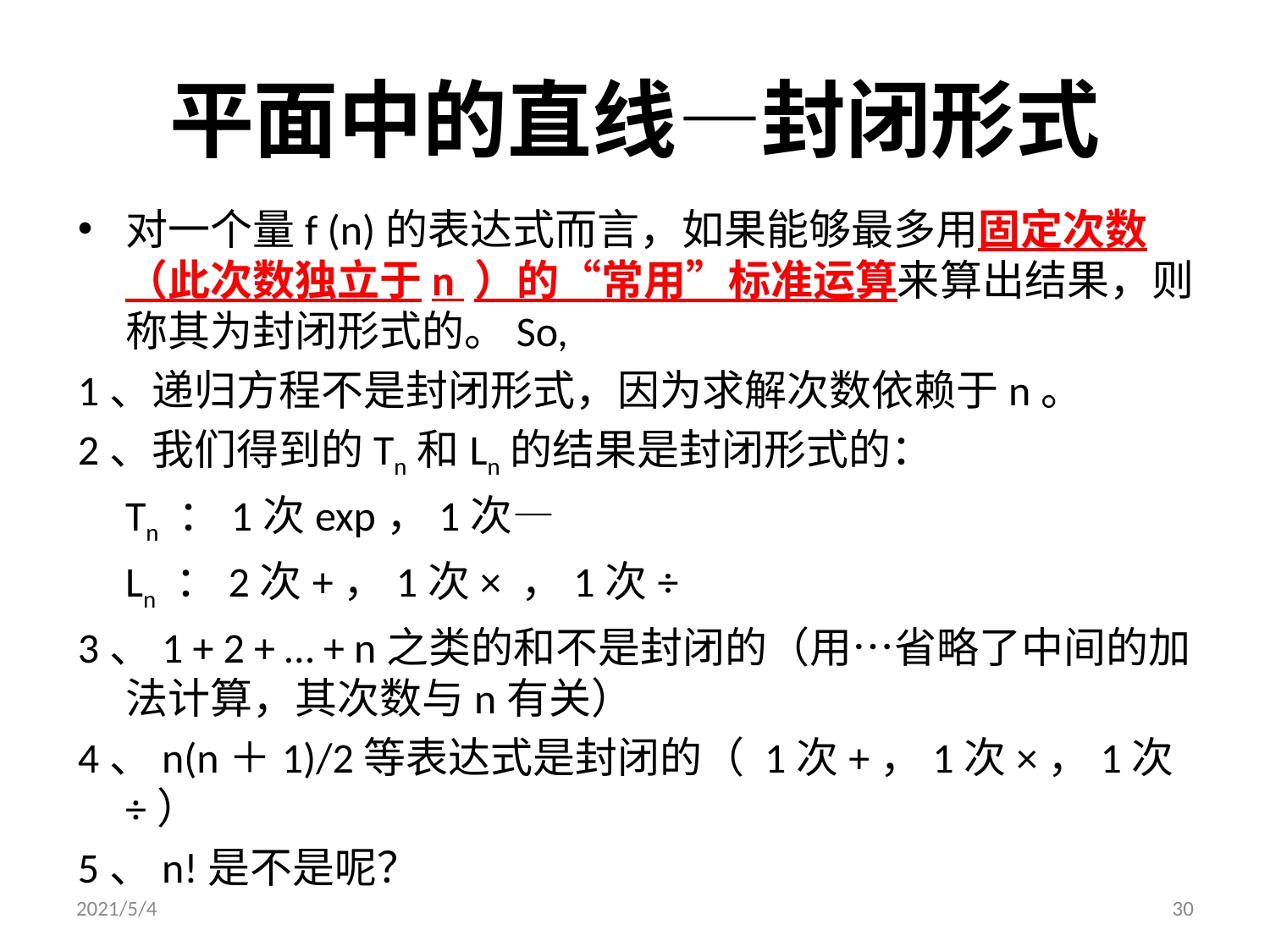

# 平面中的直线—封闭形式
对一个量f (n)的表达式而言，如果能够最多用固定次数（此次数独立于n ）的“常用”标准运算来算出结果，则称其为封闭形式的。So,
1、递归方程不是封闭形式，因为求解次数依赖于n。
2、我们得到的Tn和Ln的结果是封闭形式的：
	Tn ：1次exp，1次—
	Ln ：2次+，1次× ，1次÷
3、1 + 2 + … + n之类的和不是封闭的（用…省略了中间的加法计算，其次数与n有关）
4、n(n＋1)/2等表达式是封闭的（ 1次+，1次×，1次÷）
5、n!是不是呢？
2021/5/4
30